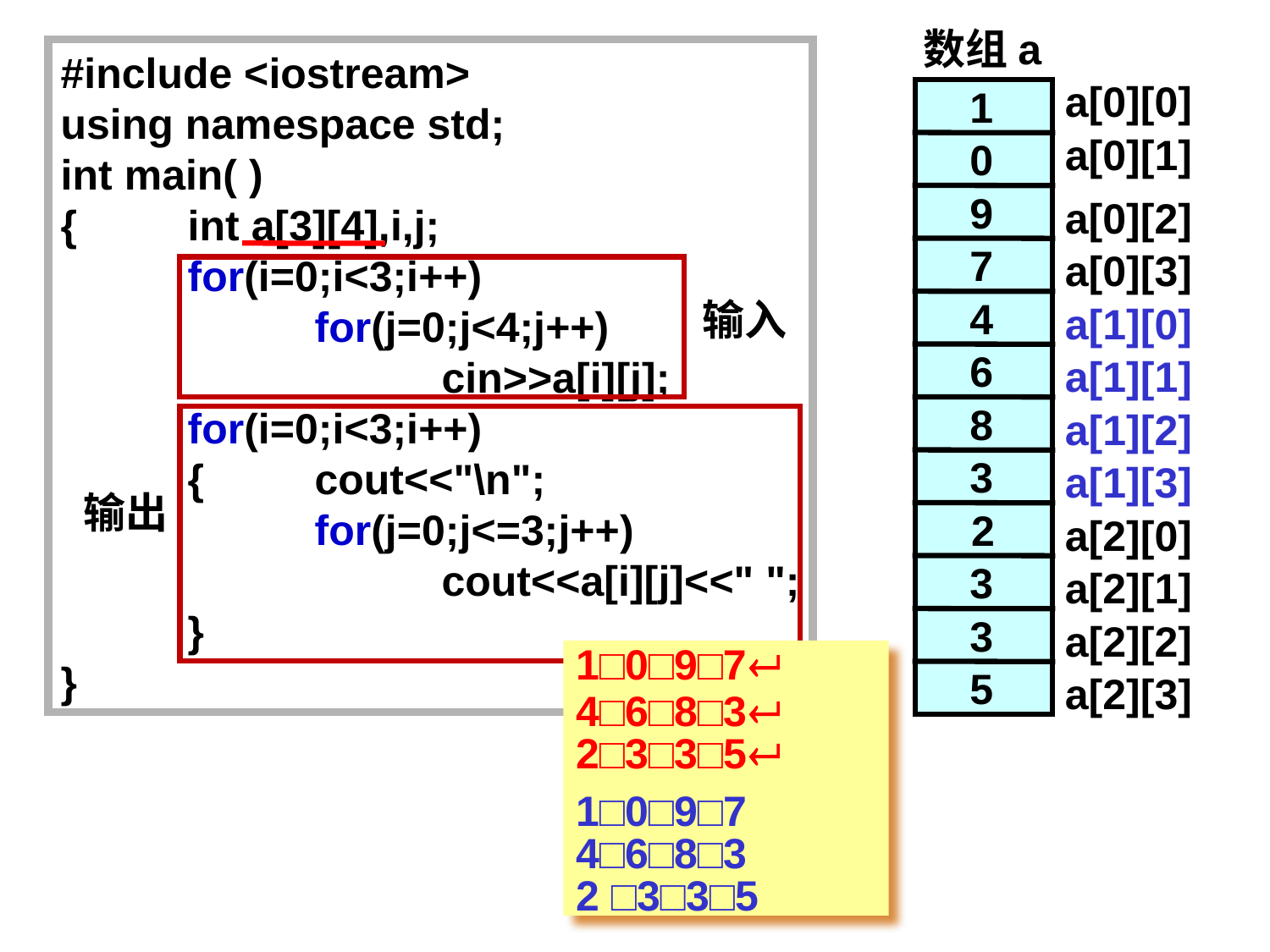

数组a
#include <iostream>
using namespace std;
int main( )
{	int a[3][4],i,j;
	for(i=0;i<3;i++)
		for(j=0;j<4;j++)
			cin>>a[i][j];
	for(i=0;i<3;i++)
	{	cout<<"\n";
		for(j=0;j<=3;j++)
			cout<<a[i][j]<<" ";
	}
}
1
a[0][0]

0
a[0][1]

9

a[0][2]
7

a[0][3]

4
输入

a[1][0]
6

a[1][1]
8

a[1][2]

3

a[1][3]
输出
 2

a[2][0]
3

a[2][1]
3

a[2][2]
1□0□9□7↵

5

a[2][3]
4□6□8□3↵
2□3□3□5↵
1□0□9□7
4□6□8□3
2 □3□3□5